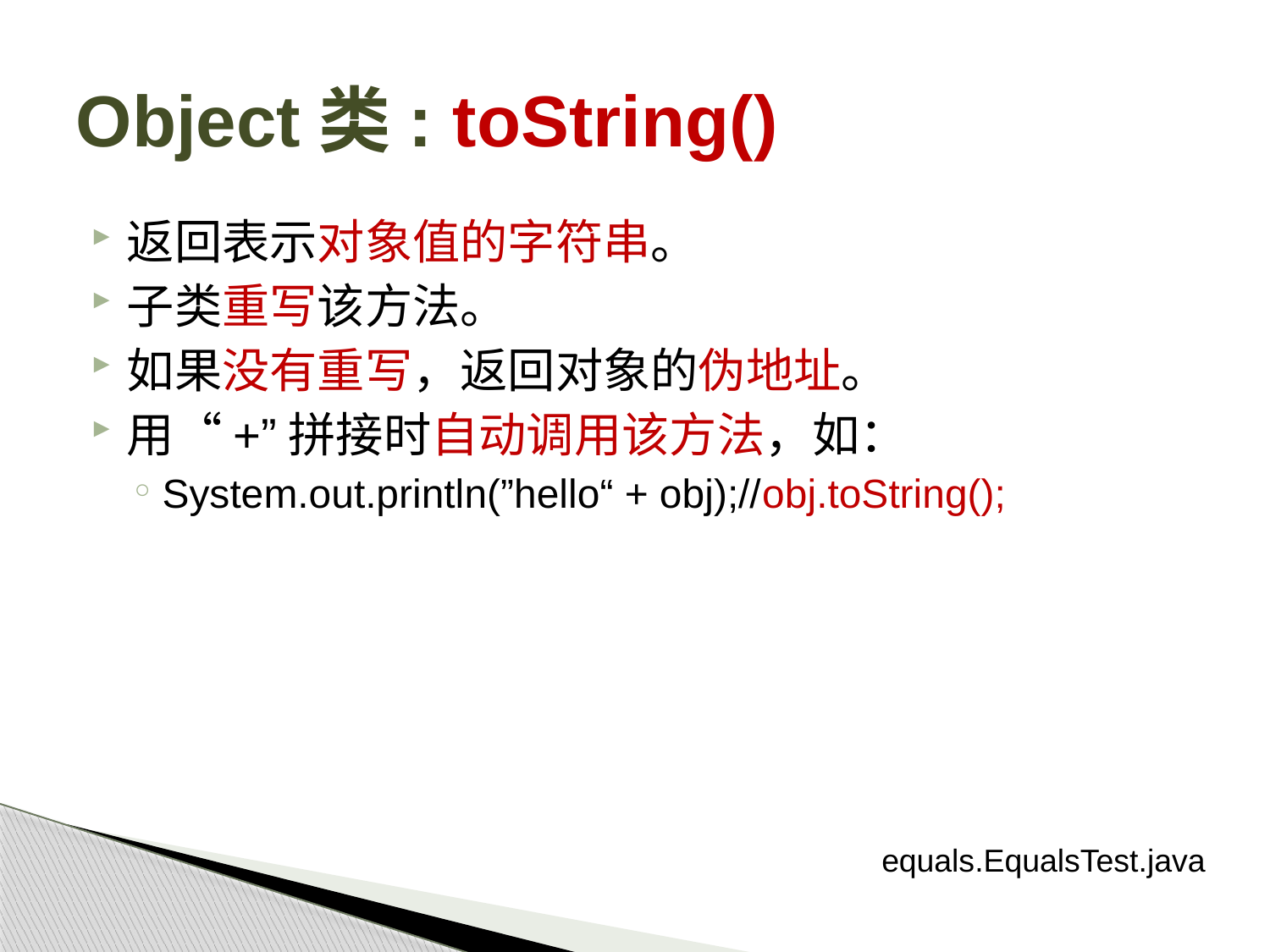

# Object类: toString()
返回表示对象值的字符串。
子类重写该方法。
如果没有重写，返回对象的伪地址。
用“+”拼接时自动调用该方法，如：
System.out.println(”hello“ + obj);//obj.toString();
equals.EqualsTest.java